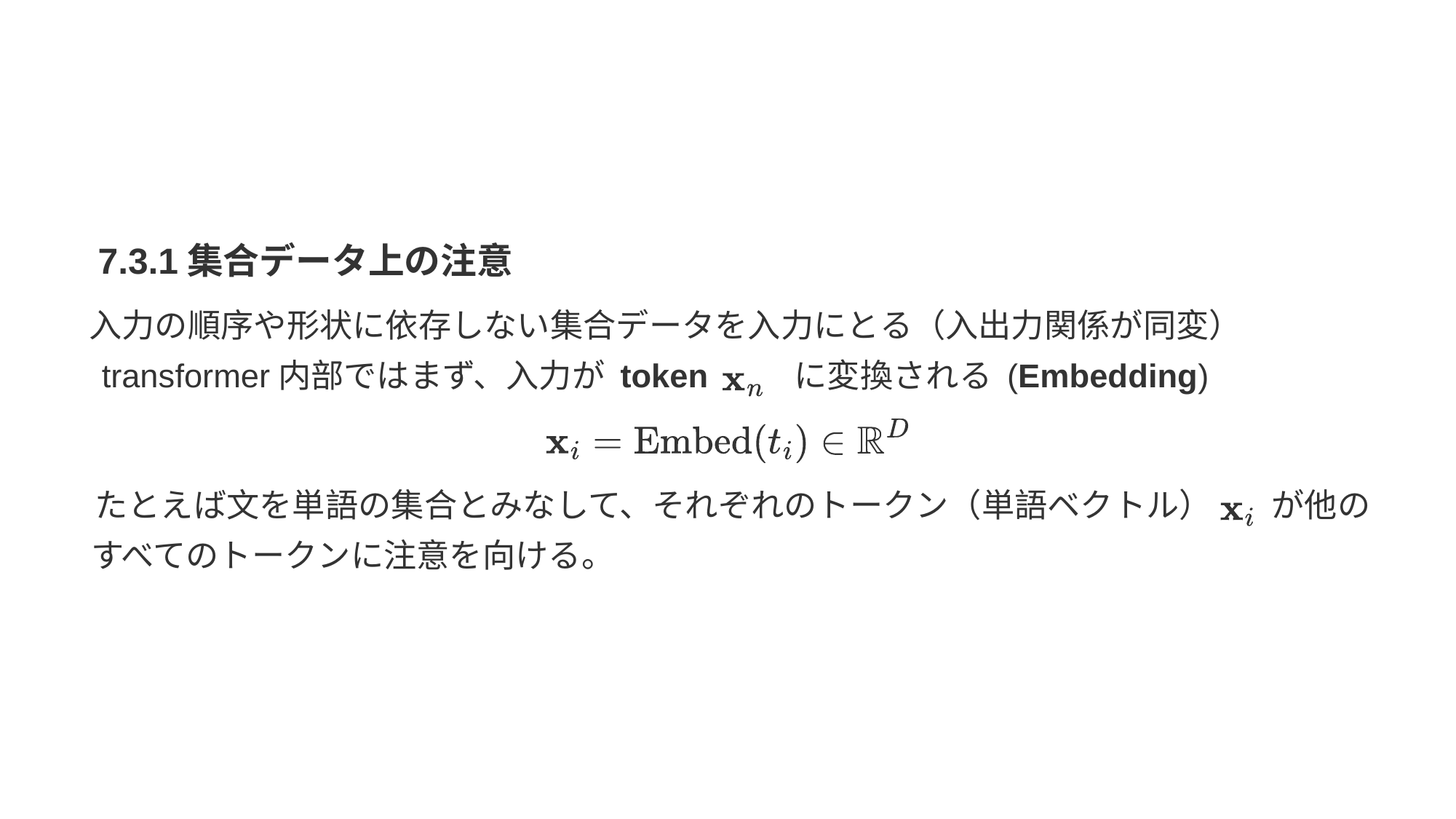

7.3.1集合データ上の注意
入力の順序や形状に依存しない集合データを入力にとる（入出力関係が同変）
transformer内部ではまず、入力が token
 に変換される (Embedding)

たとえば文を単語の集合とみなして、それぞれのトークン（単語ベクトル）
 が他の

すべてのトークンに注意を向ける。